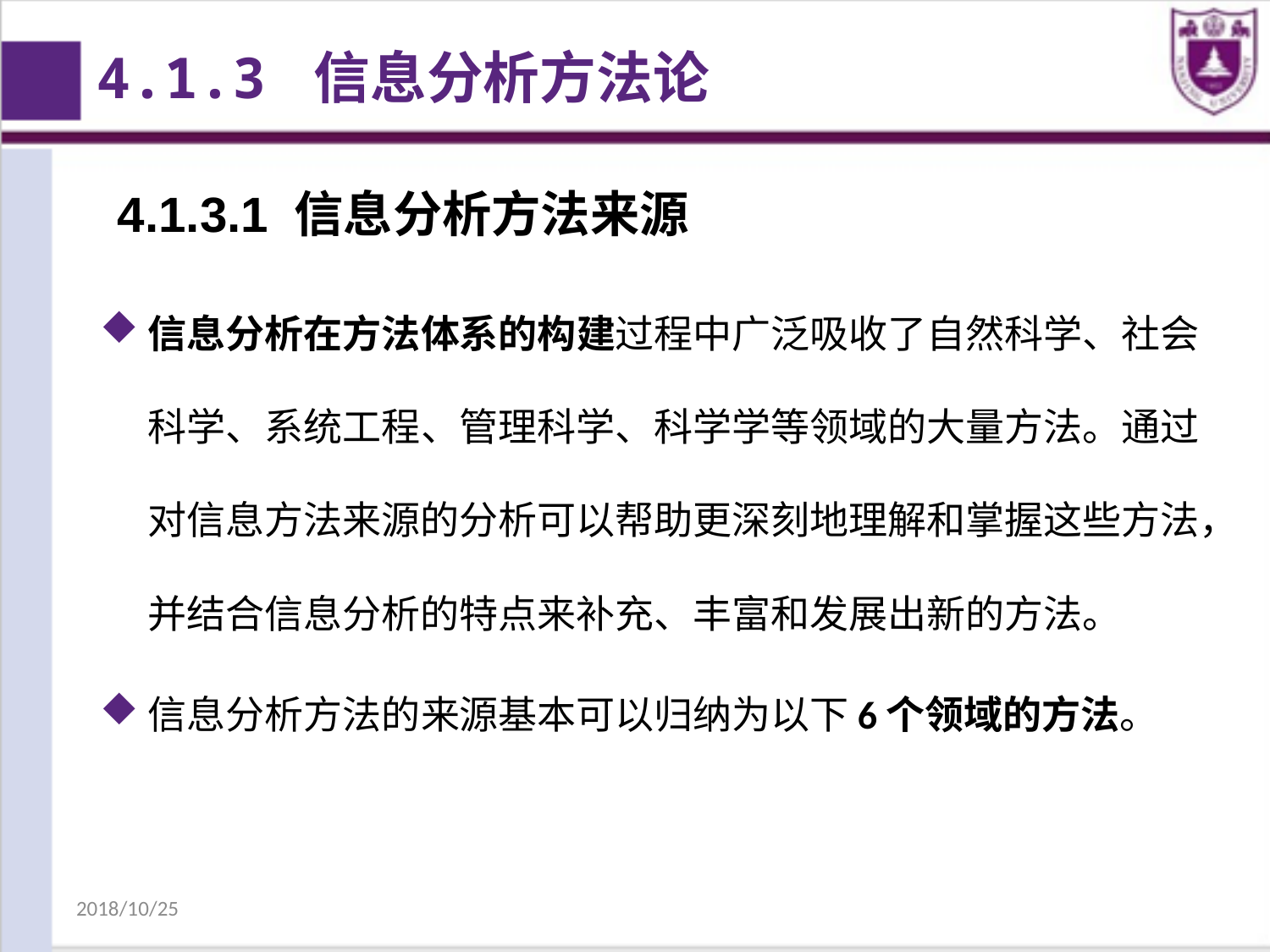

4.1.3 信息分析方法论
4.1.3.1 信息分析方法来源
信息分析在方法体系的构建过程中广泛吸收了自然科学、社会科学、系统工程、管理科学、科学学等领域的大量方法。通过对信息方法来源的分析可以帮助更深刻地理解和掌握这些方法，并结合信息分析的特点来补充、丰富和发展出新的方法。
信息分析方法的来源基本可以归纳为以下6个领域的方法。

2018/10/25